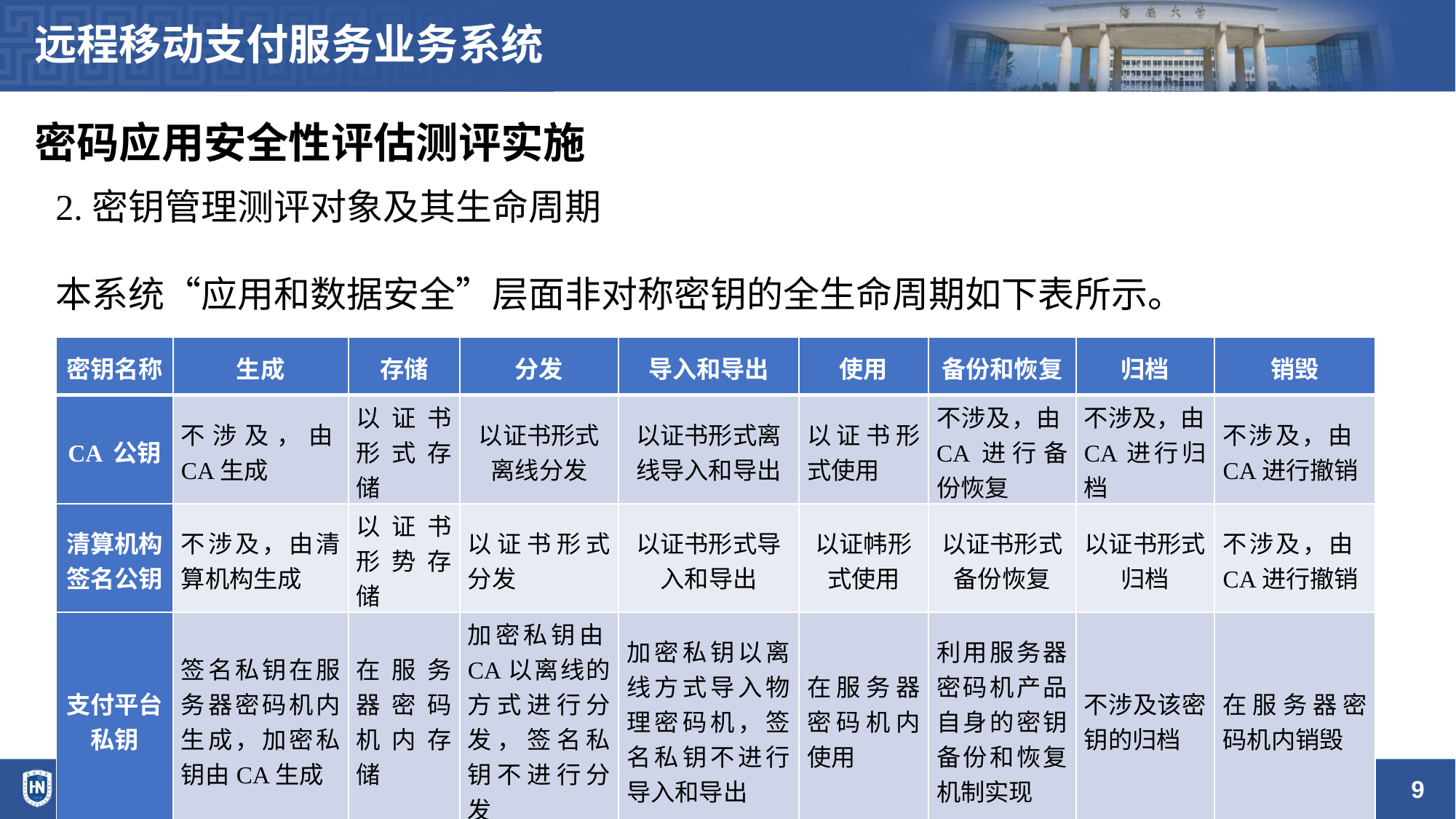

远程移动支付服务业务系统

密码应用安全性评估测评实施
2.密钥管理测评对象及其生命周期

本系统“应用和数据安全”层面非对称密钥的全生命周期如下表所示。
| 密钥名称 | 生成 | 存储 | 分发 | 导入和导出 | 使用 | 备份和恢复 | 归档 | 销毁 |
| --- | --- | --- | --- | --- | --- | --- | --- | --- |
| CA 公钥 | 不涉及，由CA生成 | 以证书形式存储 | 以证书形式离线分发 | 以证书形式离线导入和导出 | 以证书形式使用 | 不涉及，由CA进行备份恢复 | 不涉及，由CA进行归档 | 不涉及，由CA进行撤销 |
| 清算机构签名公钥 | 不涉及，由清算机构生成 | 以证书形势存储 | 以证书形式分发 | 以证书形式导入和导出 | 以证帏形式使用 | 以证书形式备份恢复 | 以证书形式归档 | 不涉及，由CA进行撤销 |
| 支付平台私钥 | 签名私钥在服务器密码机内生成，加密私钥由CA生成 | 在服务器密码机内存储 | 加密私钥由CA以离线的方式进行分发，签名私钥不进行分发 | 加密私钥以离线方式导入物理密码机，签名私钥不进行导入和导出 | 在服务器密码机内使用 | 利用服务器密码机产品自身的密钥备份和恢复机制实现 | 不涉及该密钥的归档 | 在服务器密码机内销毁 |
9